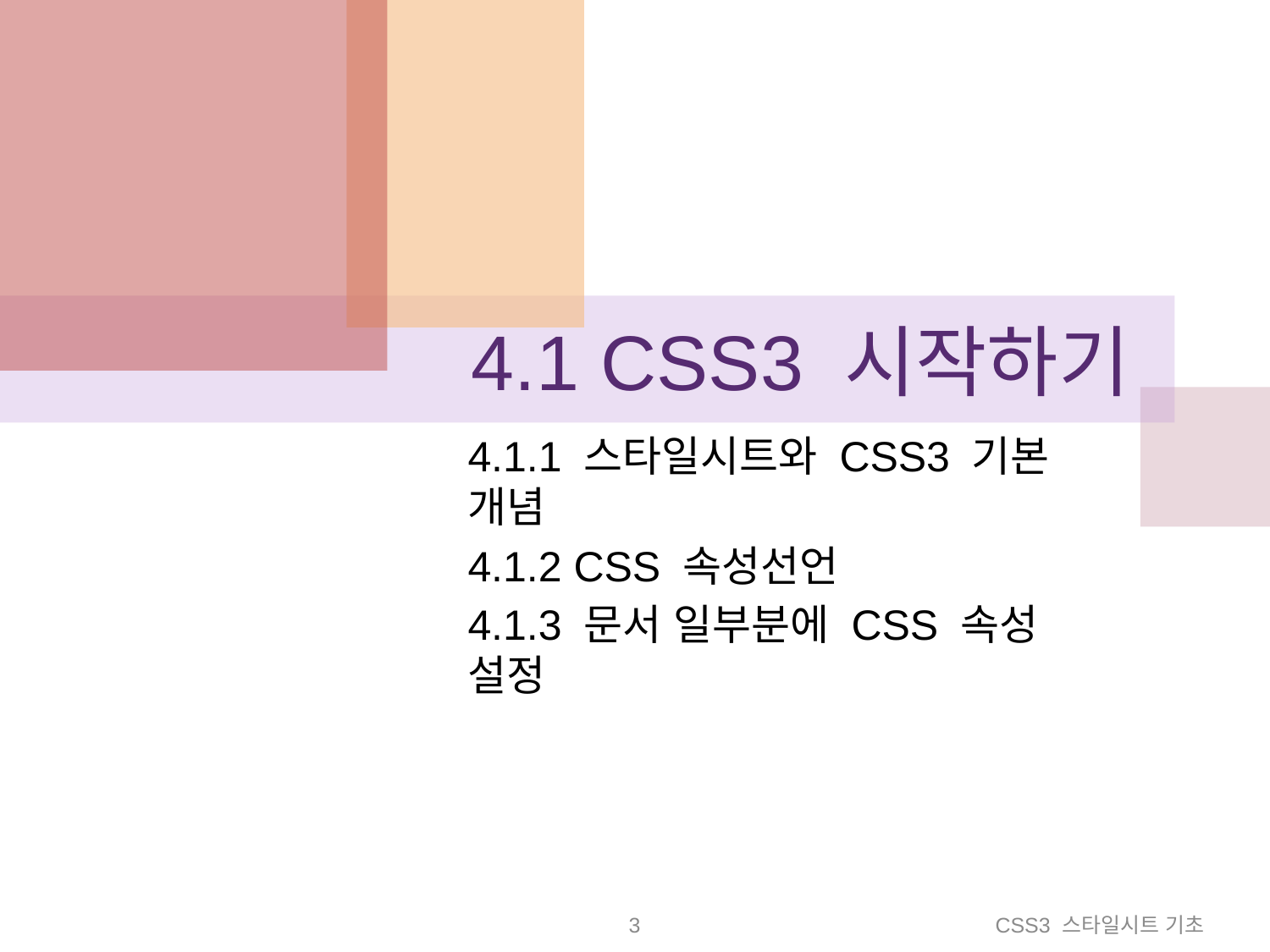

# 4.1 CSS3 시작하기
4.1.1 스타일시트와 CSS3 기본 개념
4.1.2 CSS 속성선언
4.1.3 문서 일부분에 CSS 속성 설정

3
CSS3 스타일시트 기초